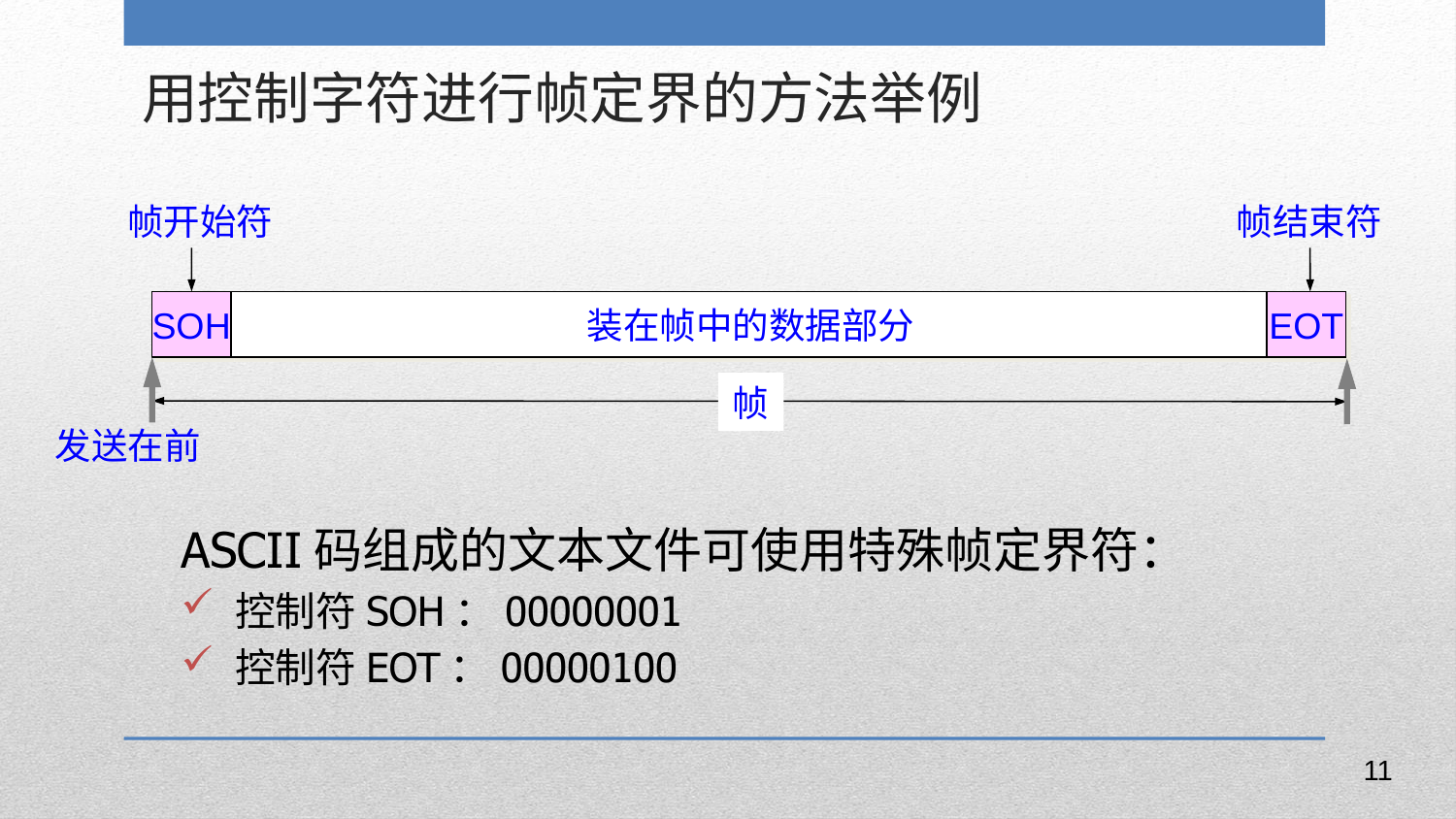

用控制字符进行帧定界的方法举例
帧开始符
帧结束符

SOH
装在帧中的数据部分
EOT

帧

发送在前
ASCII码组成的文本文件可使用特殊帧定界符：
控制符SOH：00000001
控制符EOT：00000100
11